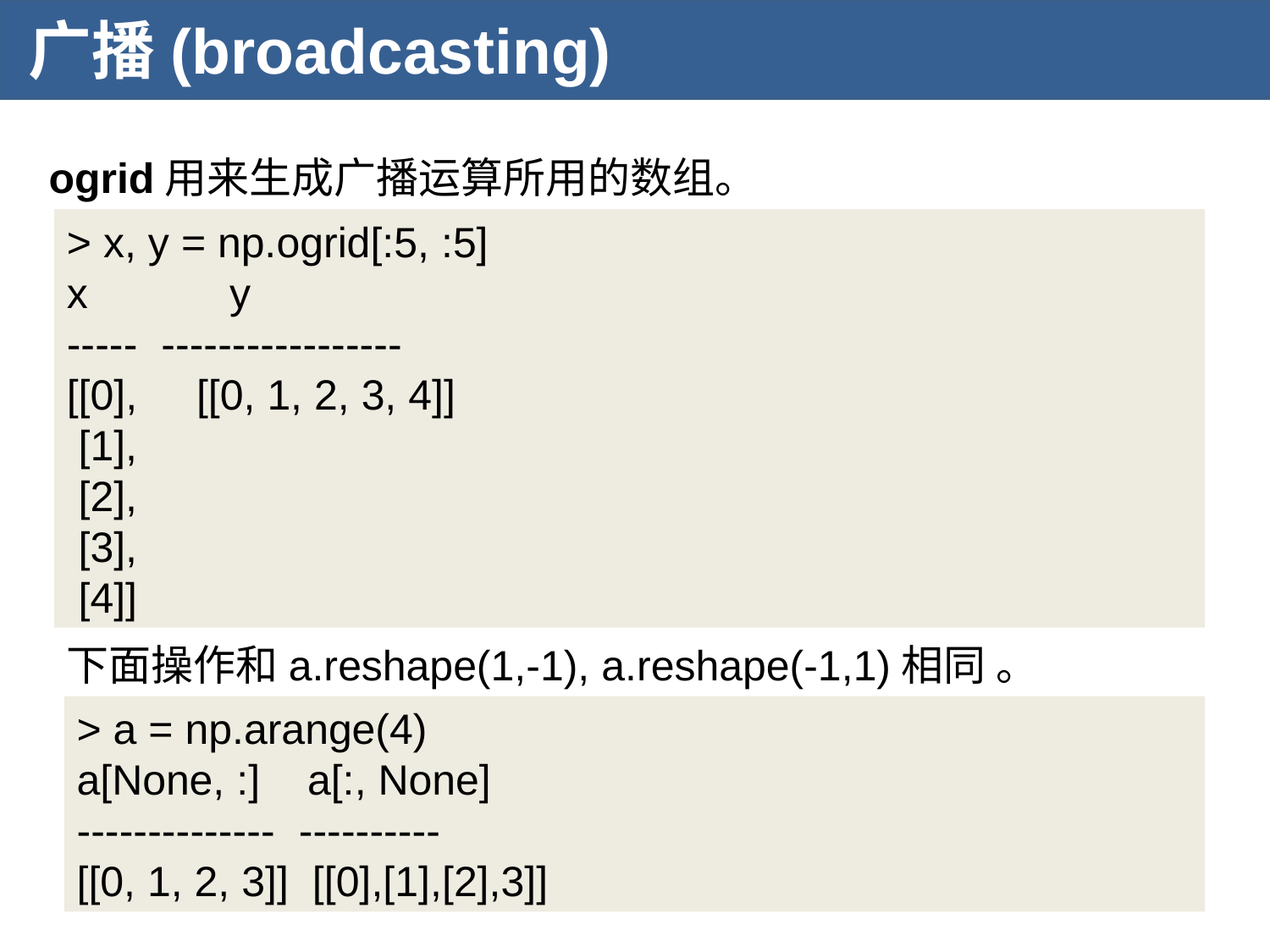

广播(broadcasting)
ogrid用来生成广播运算所用的数组。
> x, y = np.ogrid[:5, :5]
x            y
-----  -----------------
[[0],     [[0, 1, 2, 3, 4]]
 [1],
 [2],
 [3],
 [4]]
下面操作和a.reshape(1,-1), a.reshape(-1,1)相同 。
> a = np.arange(4)
a[None, :]    a[:, None]
--------------  ----------
[[0, 1, 2, 3]]  [[0],[1],[2],3]]